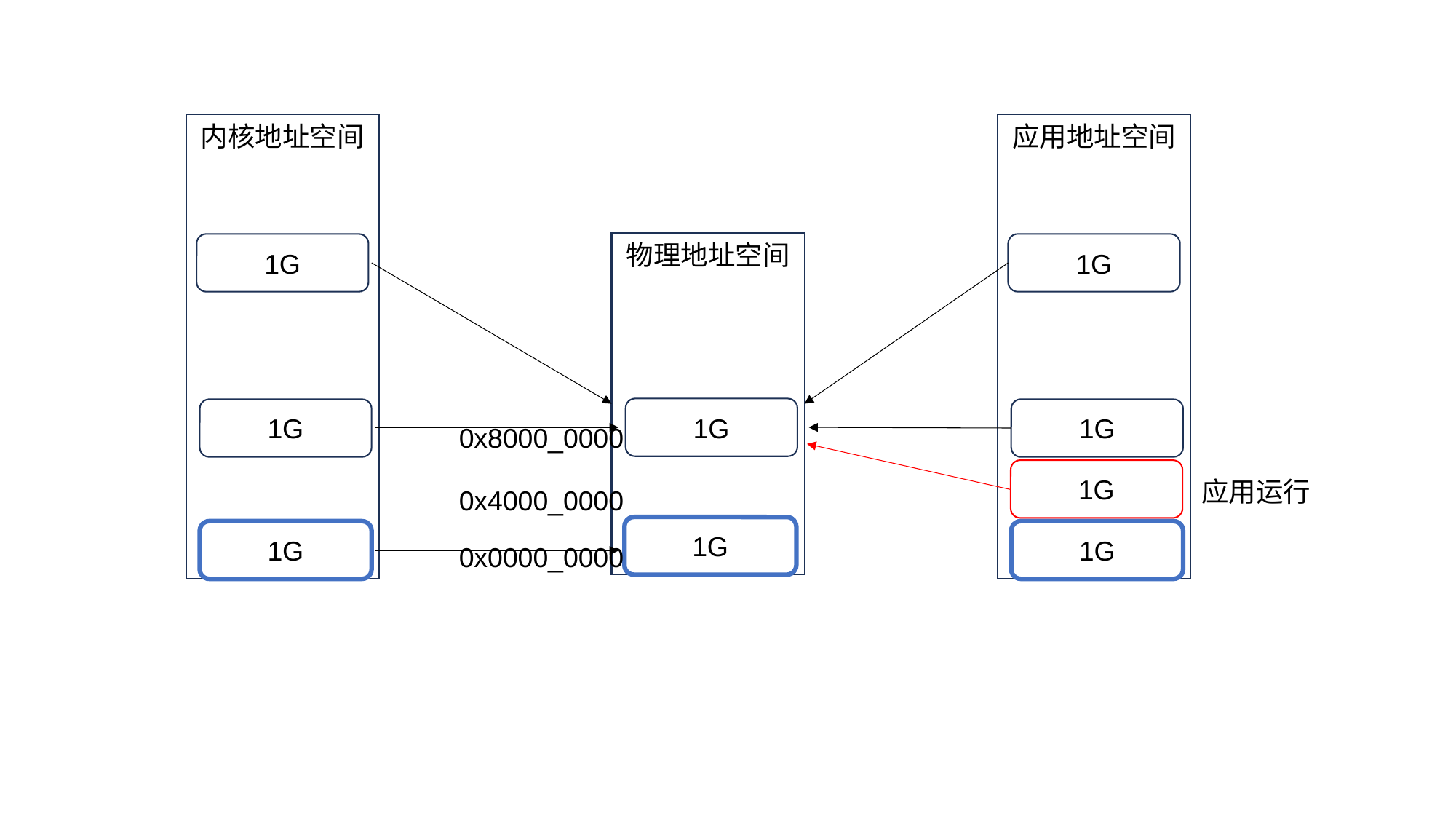

内核地址空间
应用地址空间
物理地址空间
1G
1G
1G
1G
1G
0x8000_0000
1G
应用运行
0x4000_0000
1G
1G
1G
0x0000_0000